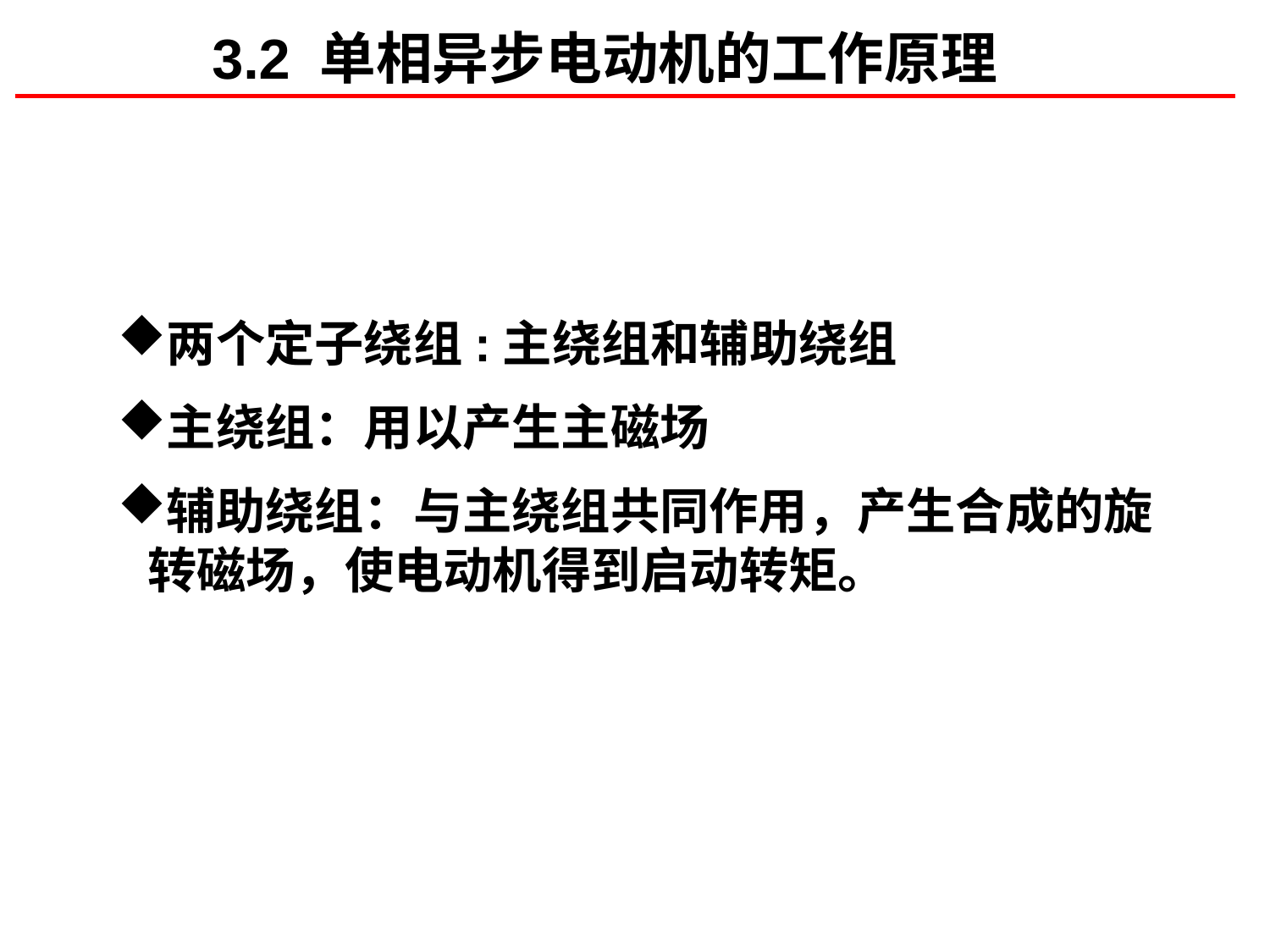

3.2 单相异步电动机的工作原理
两个定子绕组:主绕组和辅助绕组
主绕组：用以产生主磁场
辅助绕组：与主绕组共同作用，产生合成的旋转磁场，使电动机得到启动转矩。